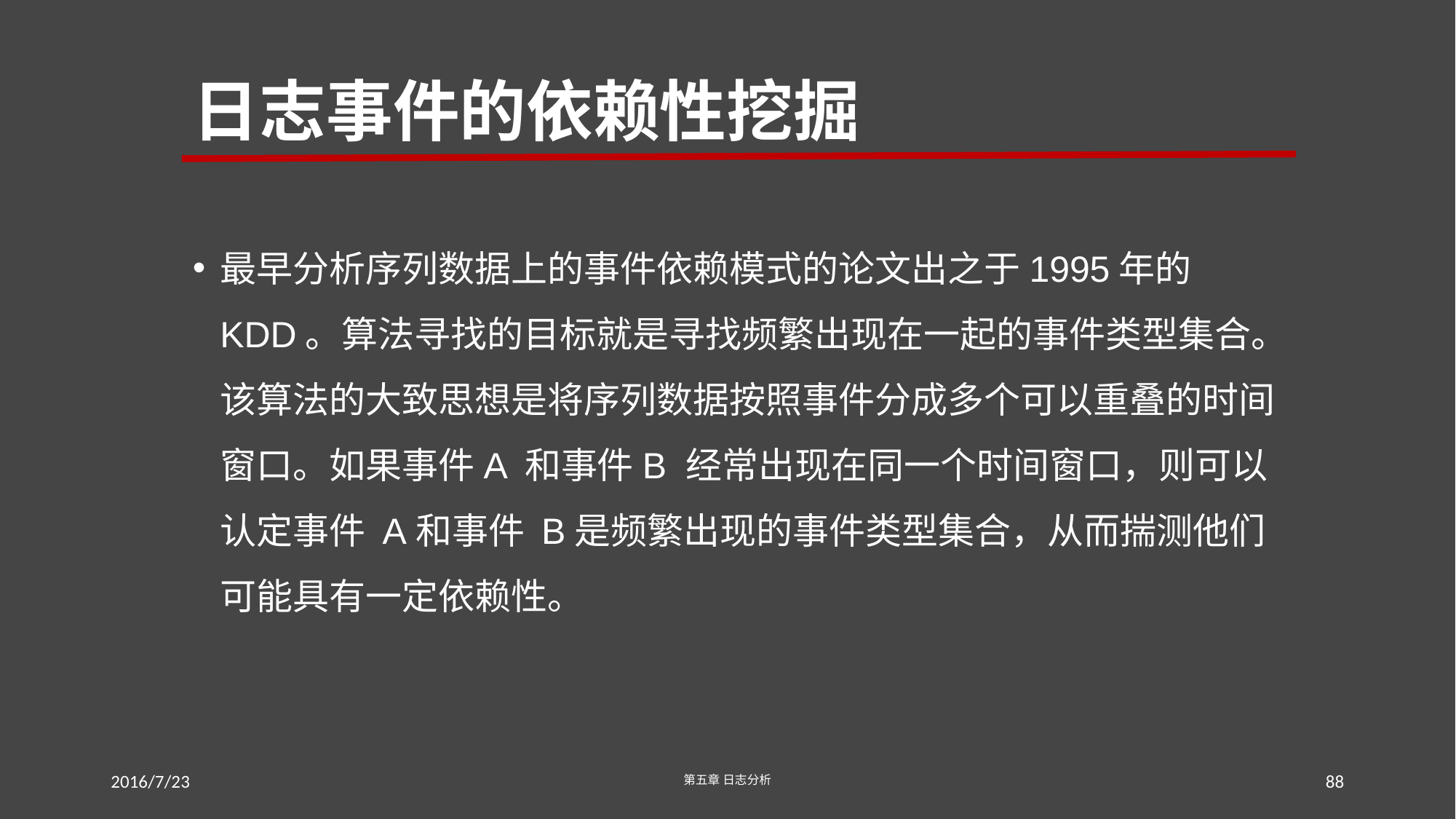

# 日志事件的依赖性挖掘
最早分析序列数据上的事件依赖模式的论文出之于1995年的KDD。算法寻找的目标就是寻找频繁出现在一起的事件类型集合。该算法的大致思想是将序列数据按照事件分成多个可以重叠的时间窗口。如果事件A 和事件B 经常出现在同一个时间窗口，则可以认定事件 A和事件 B是频繁出现的事件类型集合，从而揣测他们可能具有一定依赖性。
2016/7/23
第五章 日志分析
88